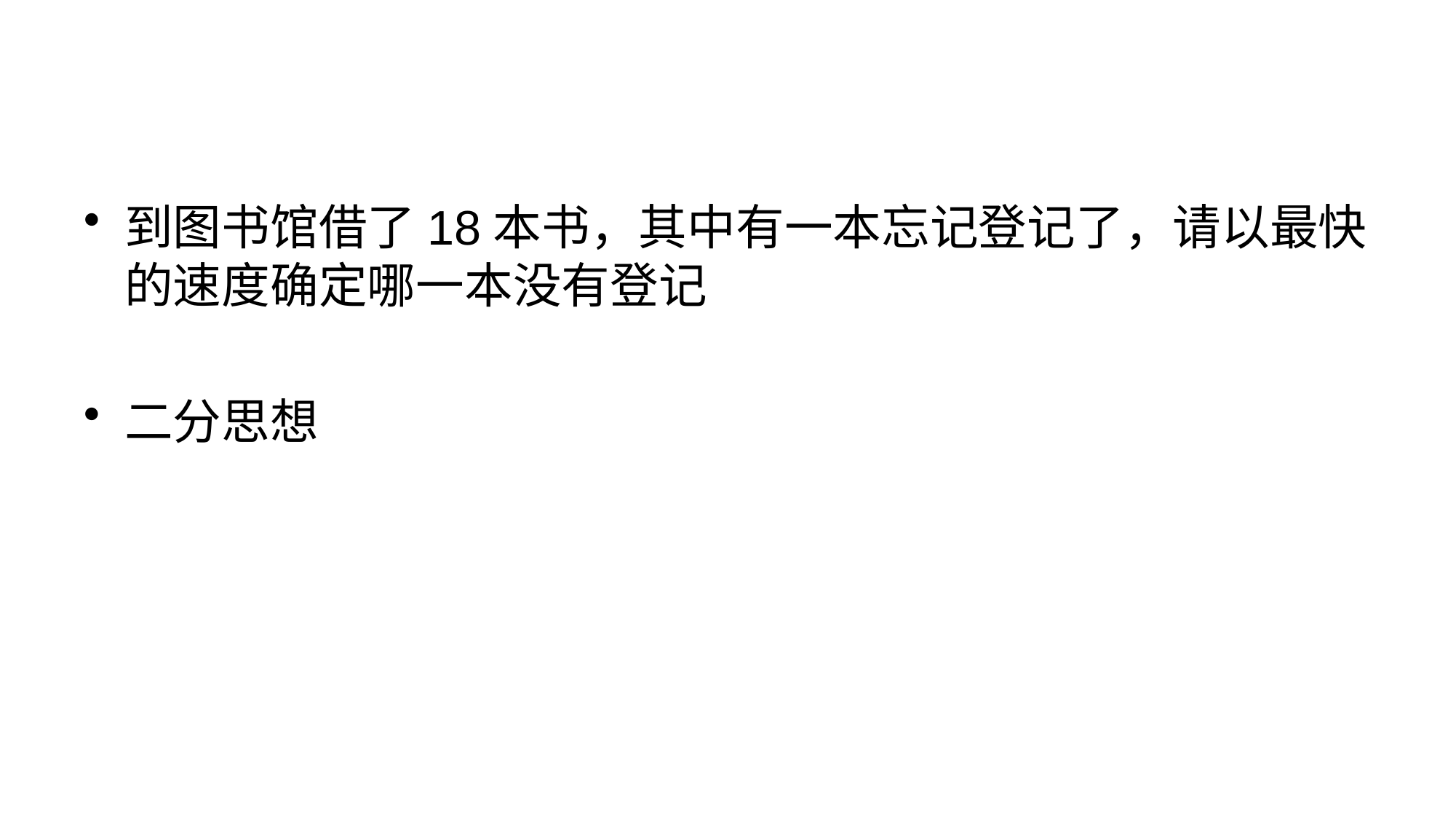

#
到图书馆借了18本书，其中有一本忘记登记了，请以最快的速度确定哪一本没有登记

二分思想